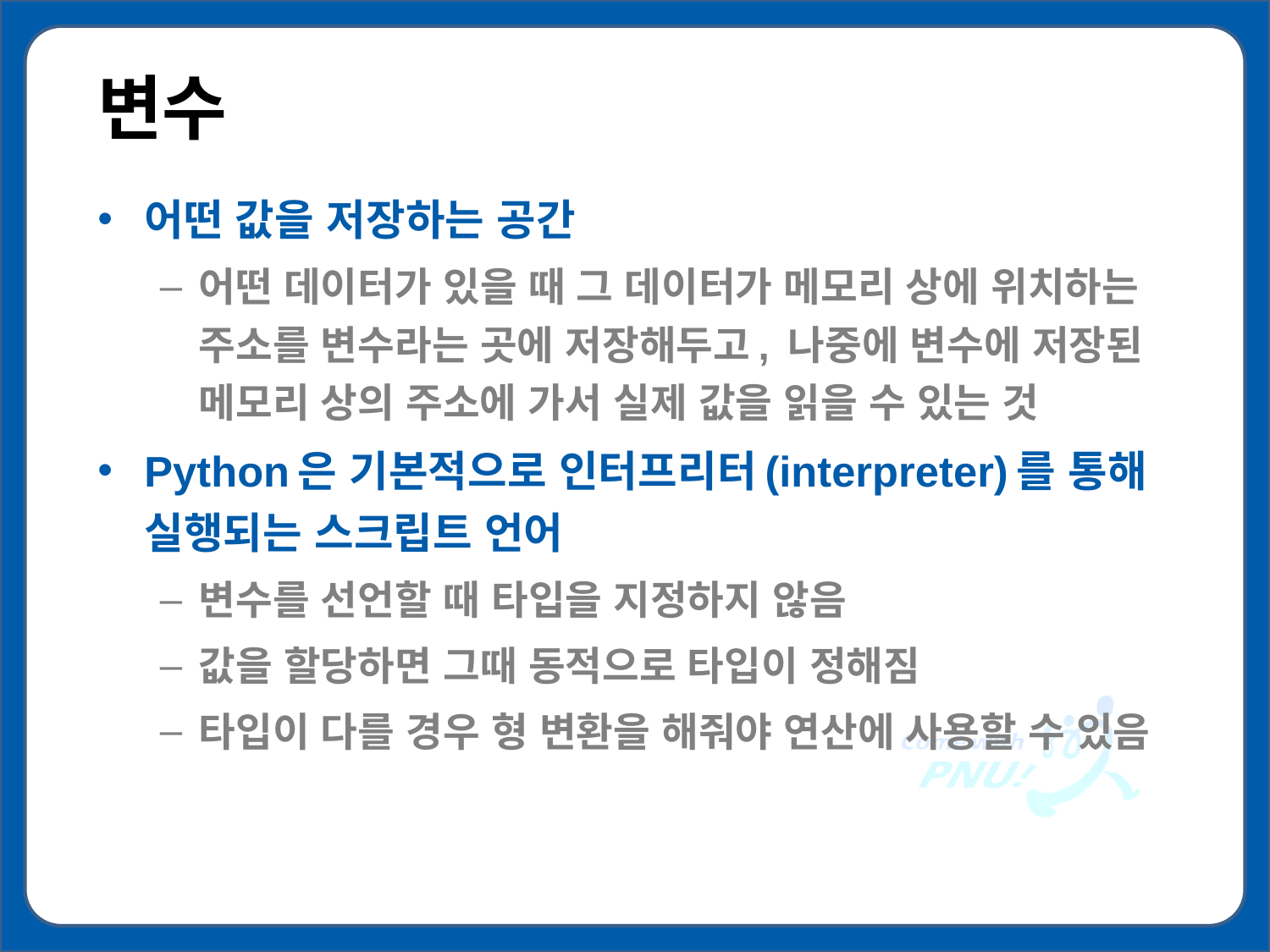

# 변수
어떤 값을 저장하는 공간
어떤 데이터가 있을 때 그 데이터가 메모리 상에 위치하는 주소를 변수라는 곳에 저장해두고, 나중에 변수에 저장된 메모리 상의 주소에 가서 실제 값을 읽을 수 있는 것
Python은 기본적으로 인터프리터(interpreter)를 통해 실행되는 스크립트 언어
변수를 선언할 때 타입을 지정하지 않음
값을 할당하면 그때 동적으로 타입이 정해짐
타입이 다를 경우 형 변환을 해줘야 연산에 사용할 수 있음